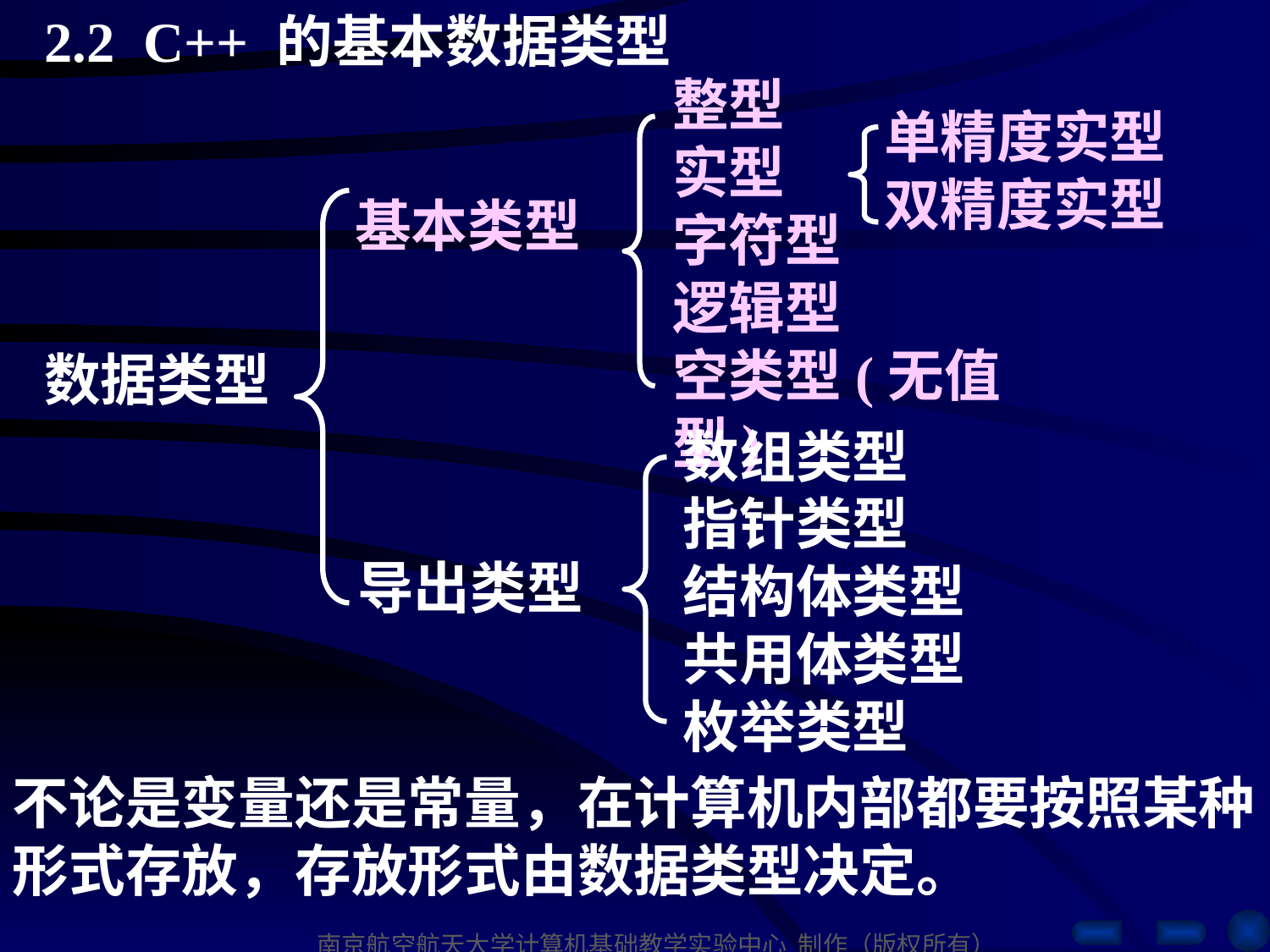

2.2  C++ 的基本数据类型
整型
实型
字符型
逻辑型
空类型(无值型)
单精度实型
双精度实型

基本类型

数据类型
数组类型
指针类型
结构体类型
共用体类型
枚举类型

导出类型
不论是变量还是常量，在计算机内部都要按照某种形式存放，存放形式由数据类型决定。